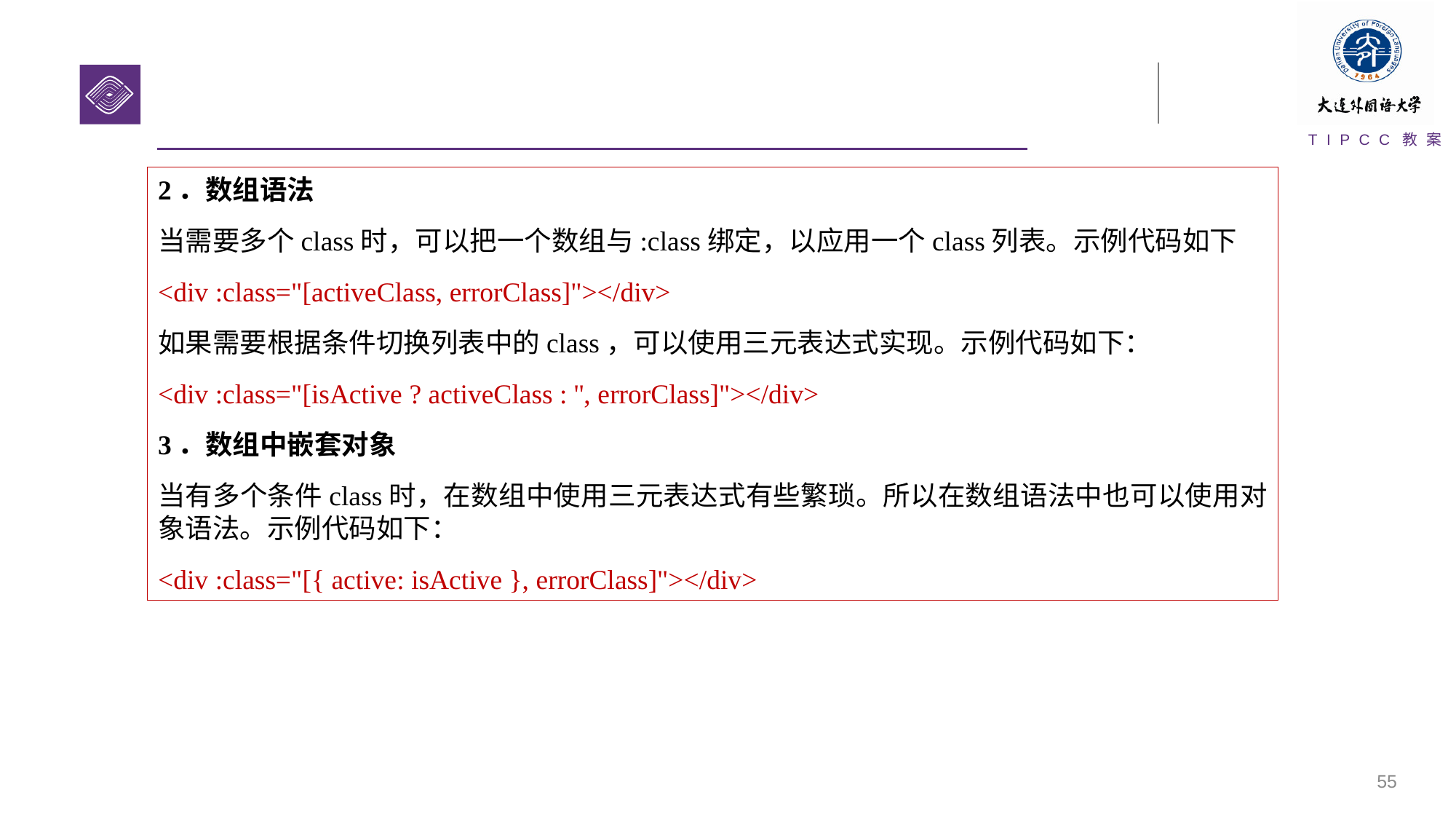

2．数组语法
当需要多个class时，可以把一个数组与:class绑定，以应用一个class列表。示例代码如下
<div :class="[activeClass, errorClass]"></div>
如果需要根据条件切换列表中的class，可以使用三元表达式实现。示例代码如下：
<div :class="[isActive ? activeClass : '', errorClass]"></div>
3．数组中嵌套对象
当有多个条件class时，在数组中使用三元表达式有些繁琐。所以在数组语法中也可以使用对象语法。示例代码如下：
<div :class="[{ active: isActive }, errorClass]"></div>
55